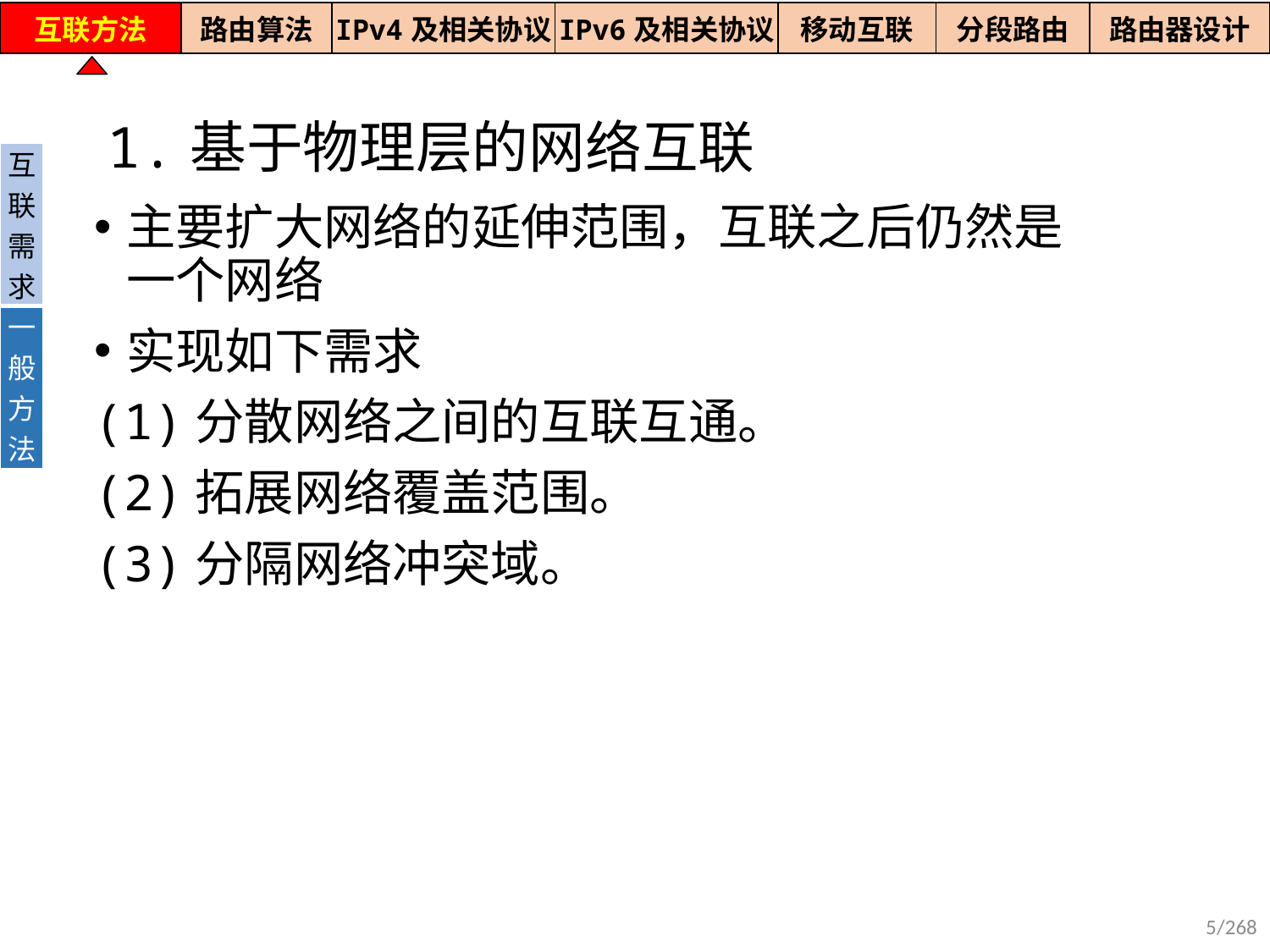

| 互联方法 | 路由算法 | IPv4及相关协议 | IPv6及相关协议 | 移动互联 | 分段路由 | 路由器设计 |
| --- | --- | --- | --- | --- | --- | --- |

# 1.基于物理层的网络互联
| 互联需求 |
| --- |
| 一般方法 |
主要扩大网络的延伸范围，互联之后仍然是一个网络
实现如下需求
(1)分散网络之间的互联互通。
(2)拓展网络覆盖范围。
(3)分隔网络冲突域。
5/268